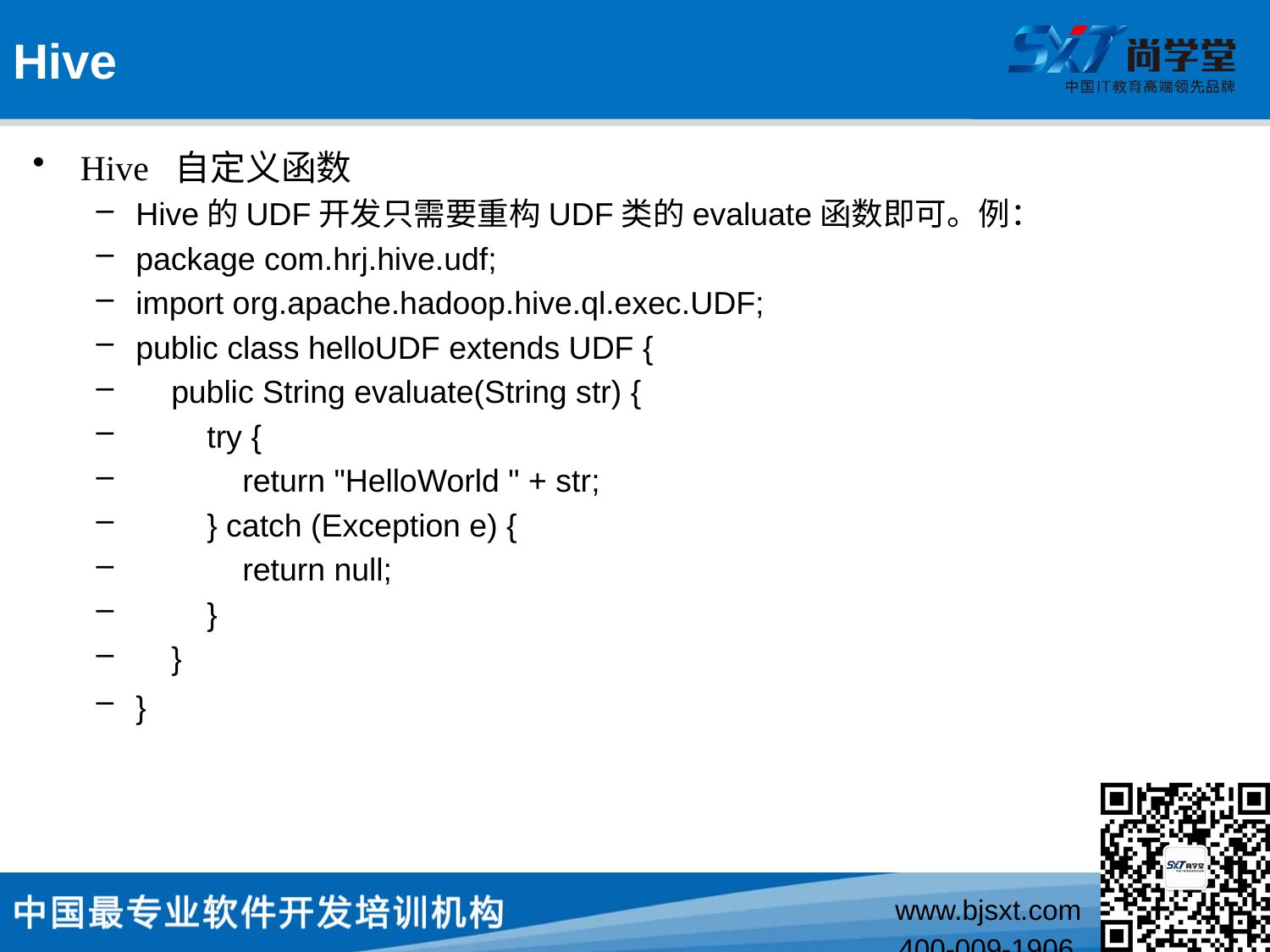

# Hive
Hive  自定义函数
Hive的UDF开发只需要重构UDF类的evaluate函数即可。例：
package com.hrj.hive.udf;
import org.apache.hadoop.hive.ql.exec.UDF;
public class helloUDF extends UDF {
    public String evaluate(String str) {
        try {
            return "HelloWorld " + str;
        } catch (Exception e) {
            return null;
        }
    }
}